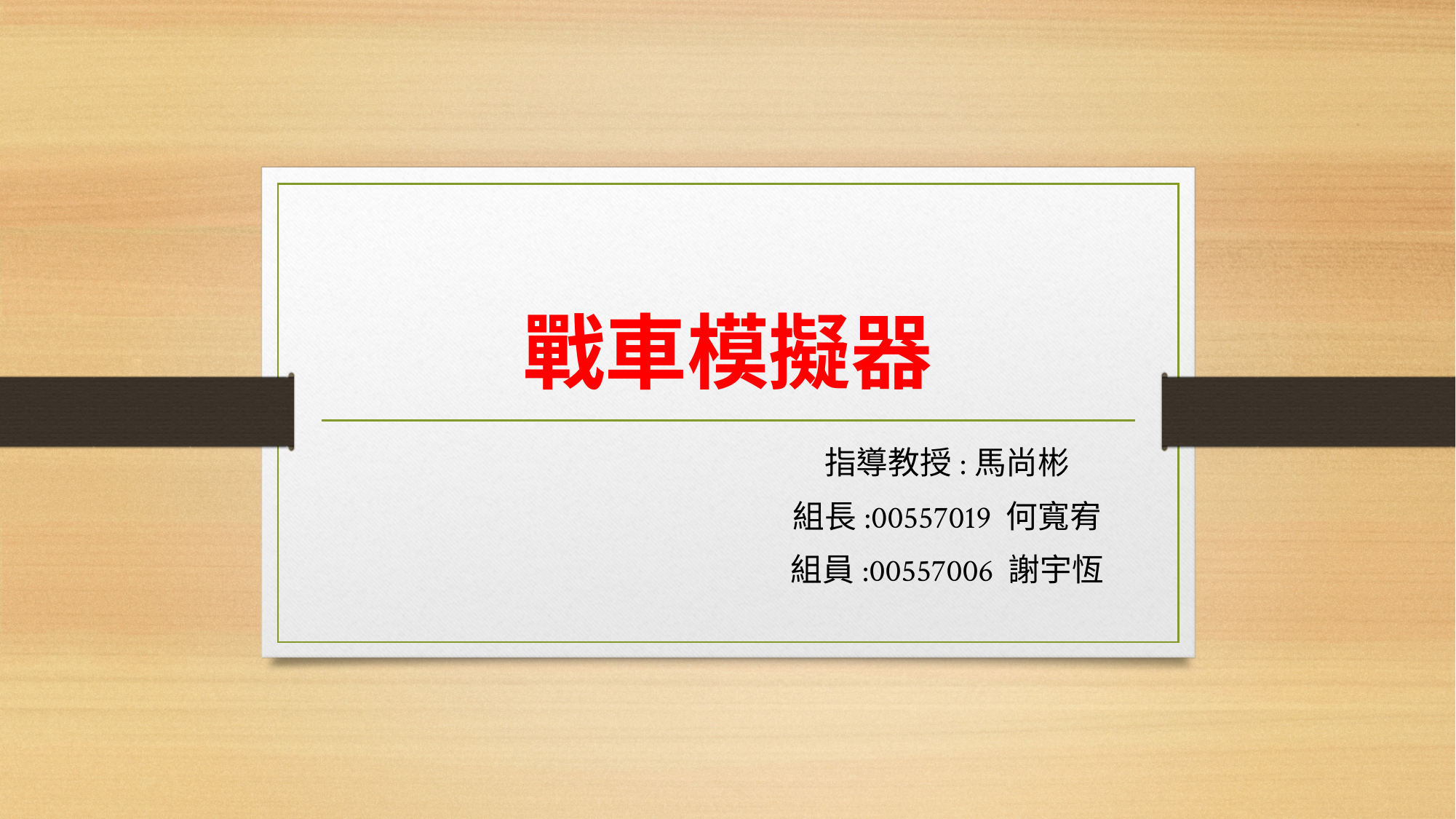

# 戰車模擬器
指導教授:馬尚彬
組長:00557019 何寬宥
組員:00557006 謝宇恆